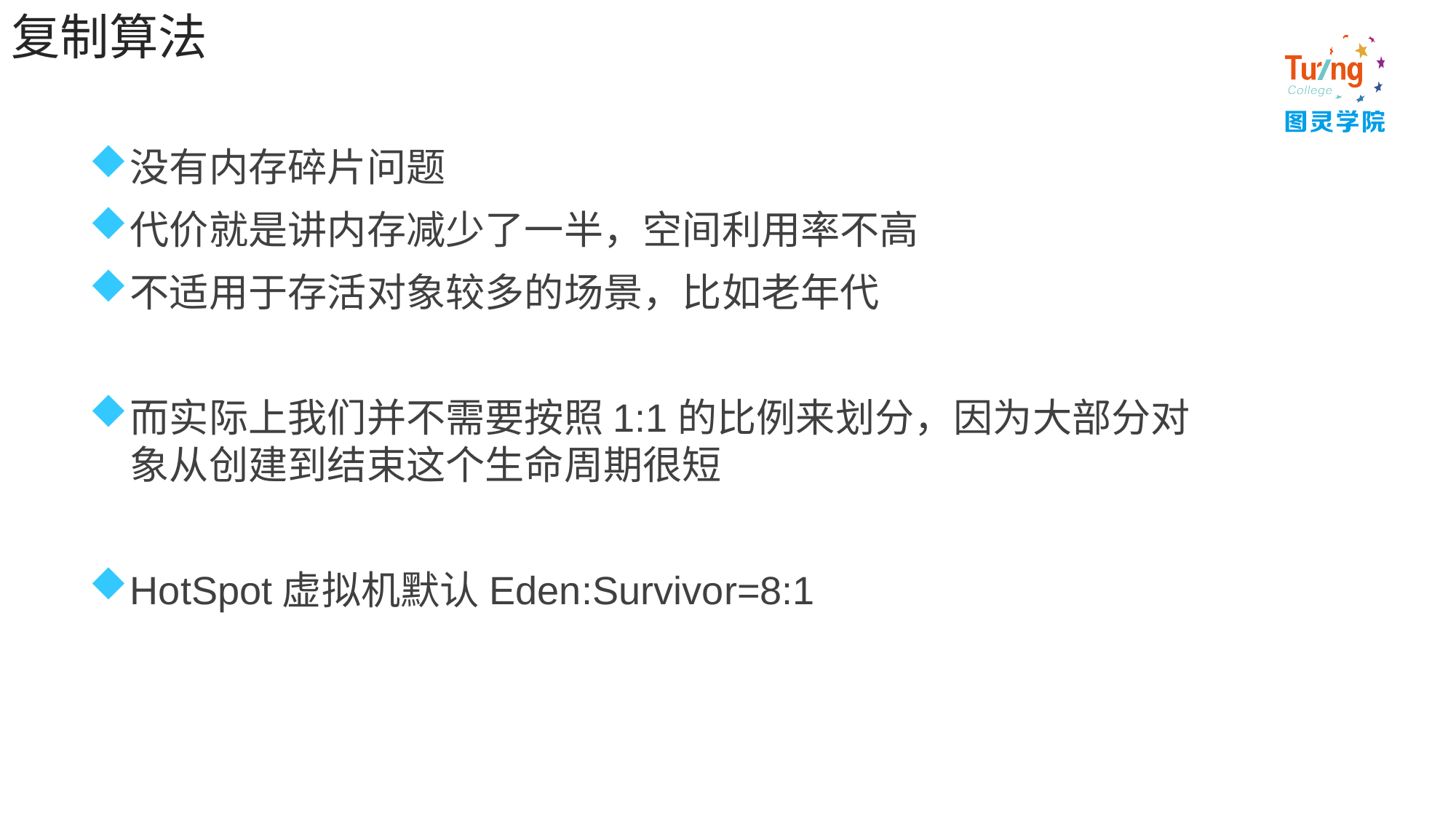

# 复制算法
没有内存碎片问题
代价就是讲内存减少了一半，空间利用率不高
不适用于存活对象较多的场景，比如老年代

而实际上我们并不需要按照1:1的比例来划分，因为大部分对象从创建到结束这个生命周期很短

HotSpot虚拟机默认Eden:Survivor=8:1